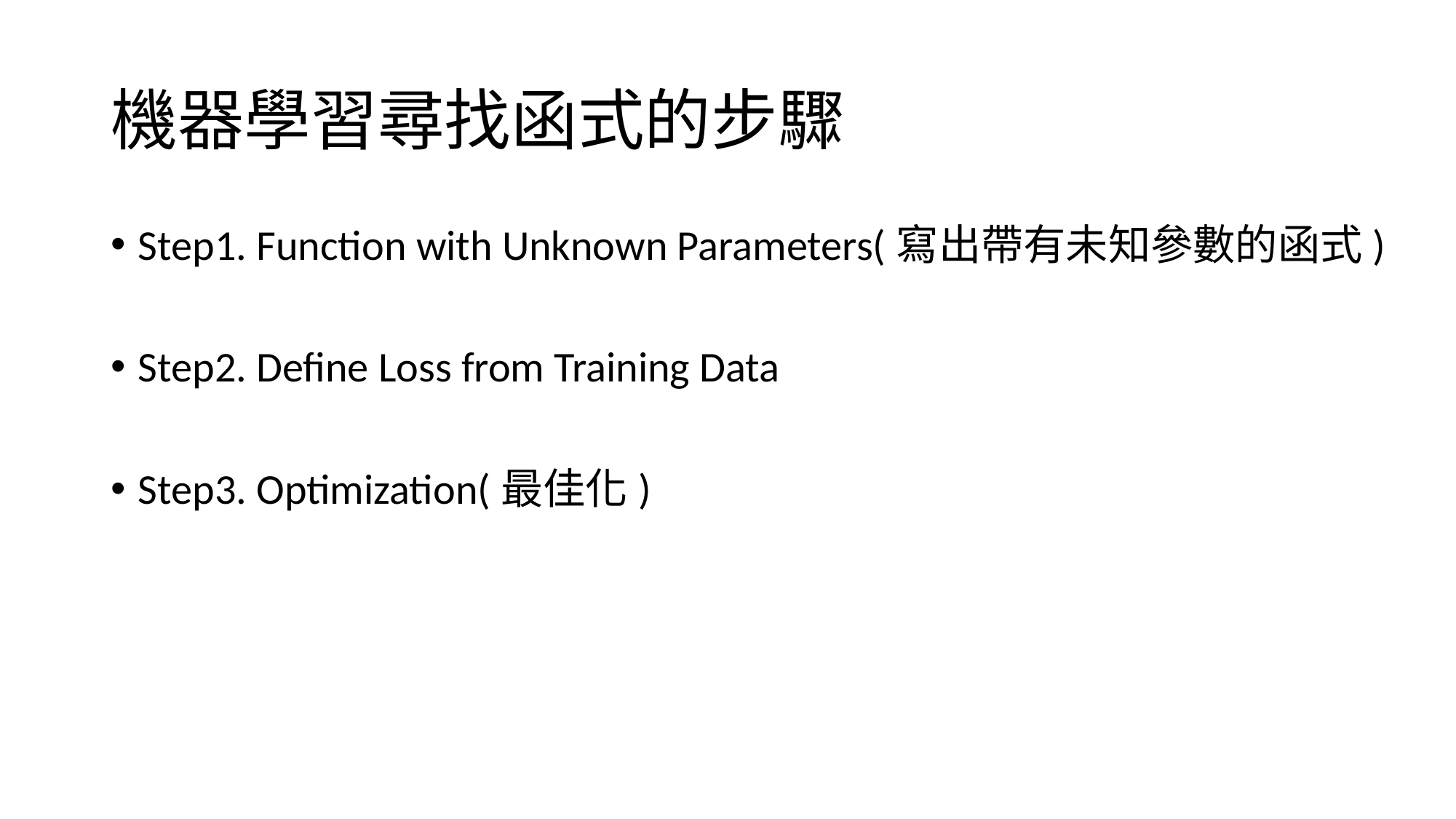

# 機器學習尋找函式的步驟
Step1. Function with Unknown Parameters(寫出帶有未知參數的函式)

Step2. Define Loss from Training Data

Step3. Optimization(最佳化)